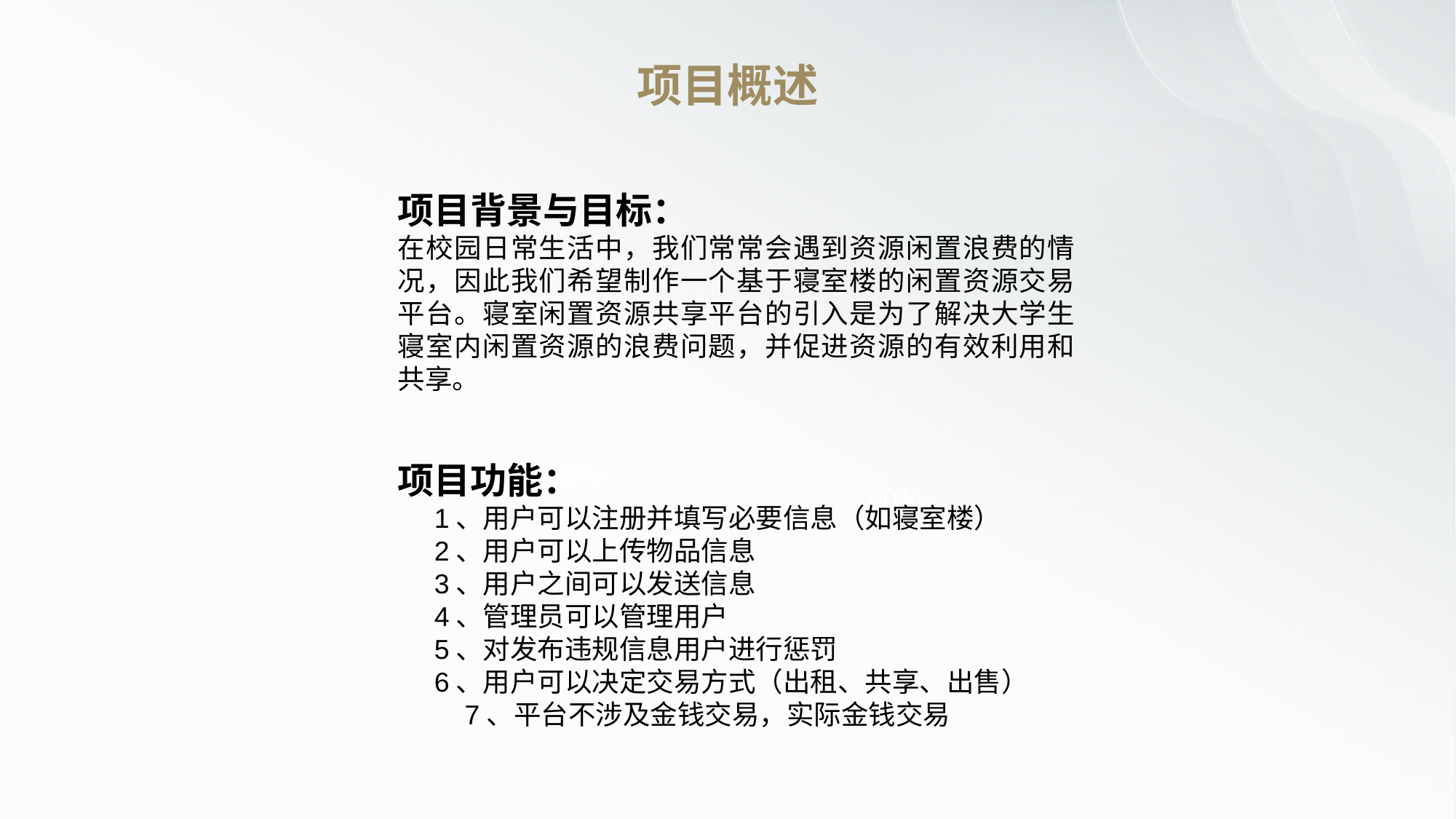

项目概述
项目背景与目标：
在校园日常生活中，我们常常会遇到资源闲置浪费的情况，因此我们希望制作一个基于寝室楼的闲置资源交易平台。寝室闲置资源共享平台的引入是为了解决大学生寝室内闲置资源的浪费问题，并促进资源的有效利用和共享。

15%
项目功能：
1、用户可以注册并填写必要信息（如寝室楼）
2、用户可以上传物品信息
3、用户之间可以发送信息
4、管理员可以管理用户
5、对发布违规信息用户进行惩罚
6、用户可以决定交易方式（出租、共享、出售）
    7、平台不涉及金钱交易，实际金钱交易
25%
60%